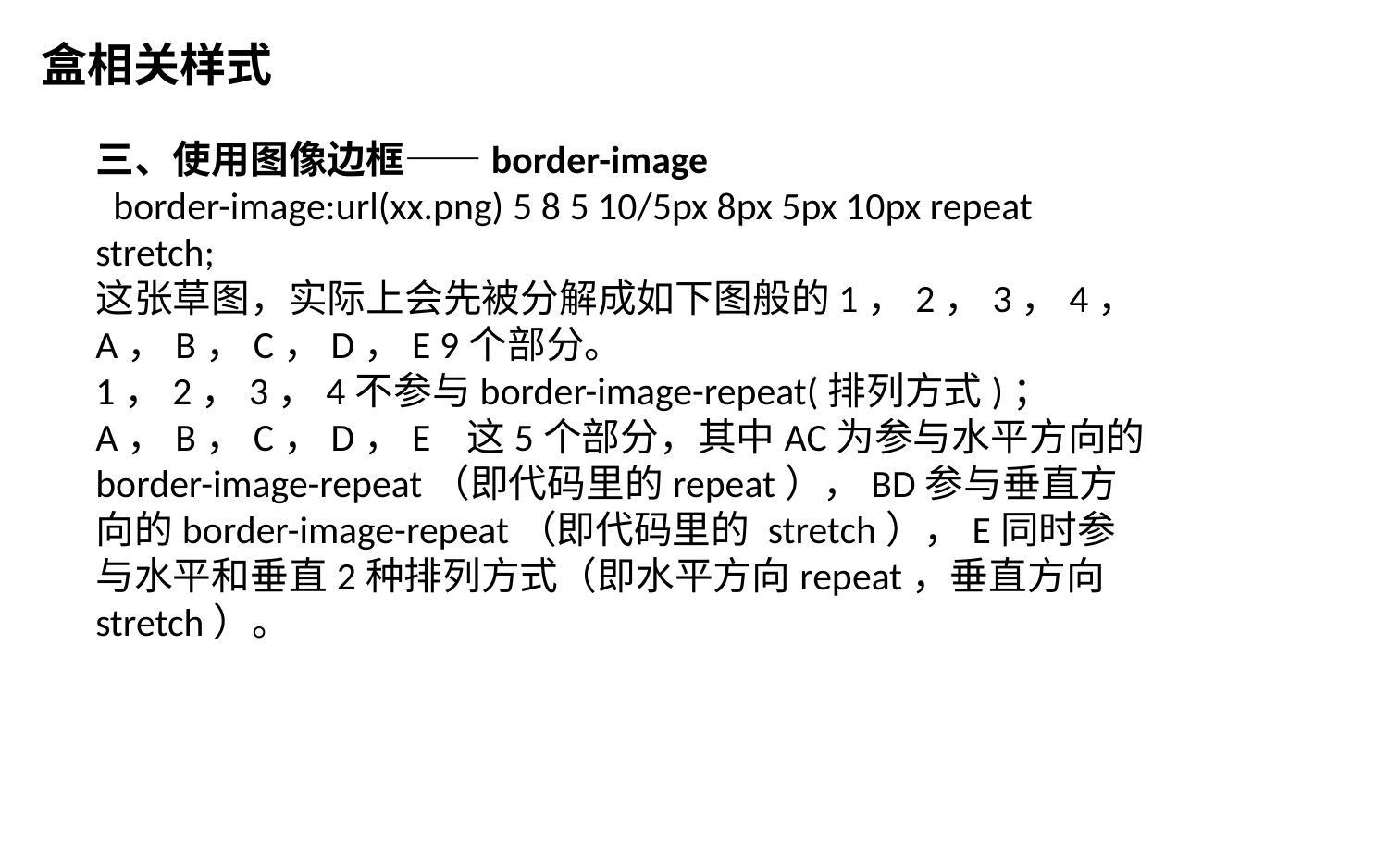

盒相关样式
三、使用图像边框——border-image
  border-image:url(xx.png) 5 8 5 10/5px 8px 5px 10px repeat stretch;
这张草图，实际上会先被分解成如下图般的1，2，3，4，A，B，C，D，E 9个部分。
1，2，3，4不参与border-image-repeat(排列方式)；
A，B，C，D，E   这5个部分，其中AC为参与水平方向的 border-image-repeat（即代码里的repeat），BD参与垂直方向的border-image-repeat（即代码里的 stretch），E同时参与水平和垂直2种排列方式（即水平方向repeat，垂直方向stretch）。